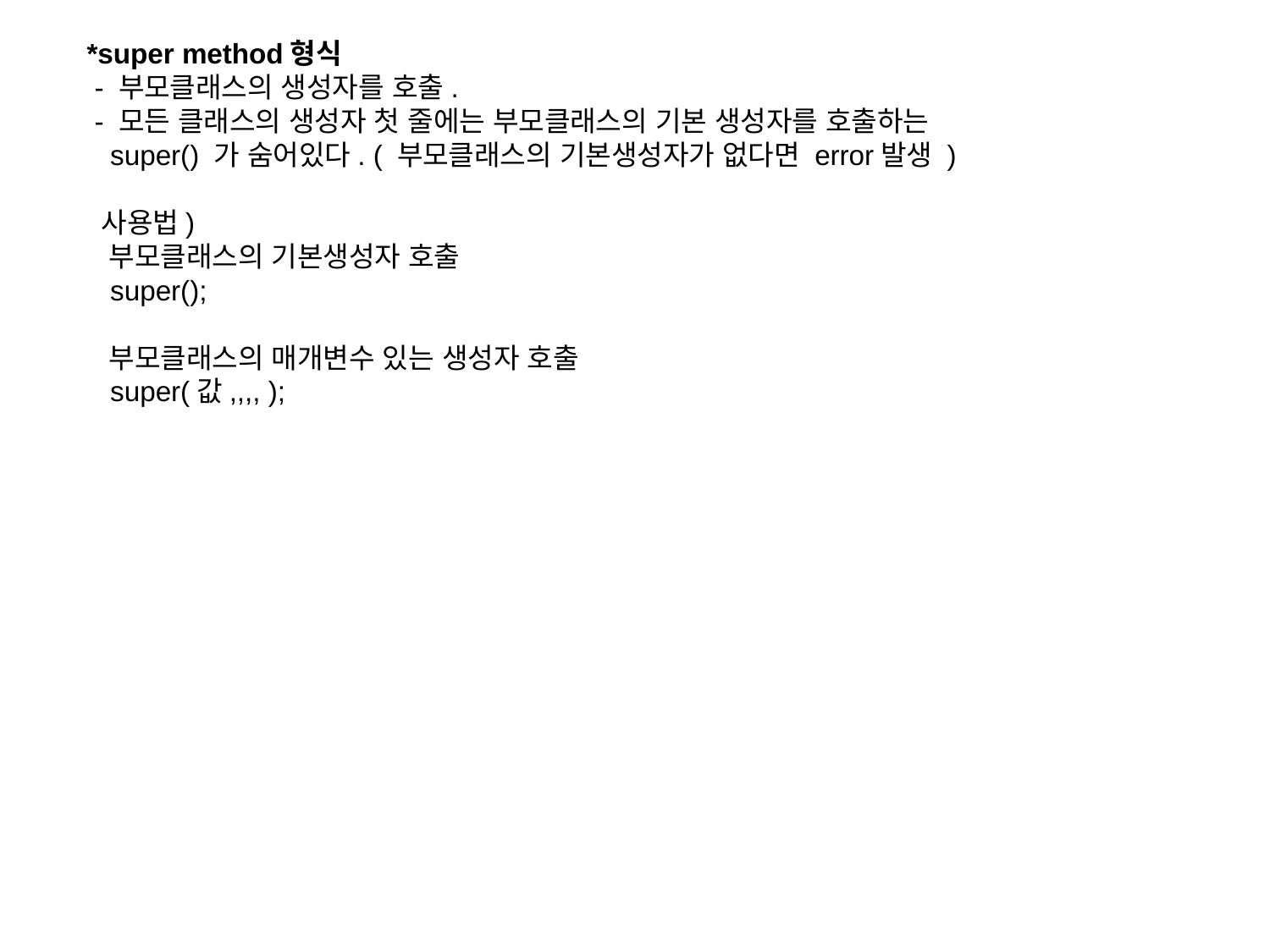

*super method형식
 - 부모클래스의 생성자를 호출.
 - 모든 클래스의 생성자 첫 줄에는 부모클래스의 기본 생성자를 호출하는
   super() 가 숨어있다. ( 부모클래스의 기본생성자가 없다면 error발생 )

 사용법)
  부모클래스의 기본생성자 호출
   super();

  부모클래스의 매개변수 있는 생성자 호출
   super(값,,,, );